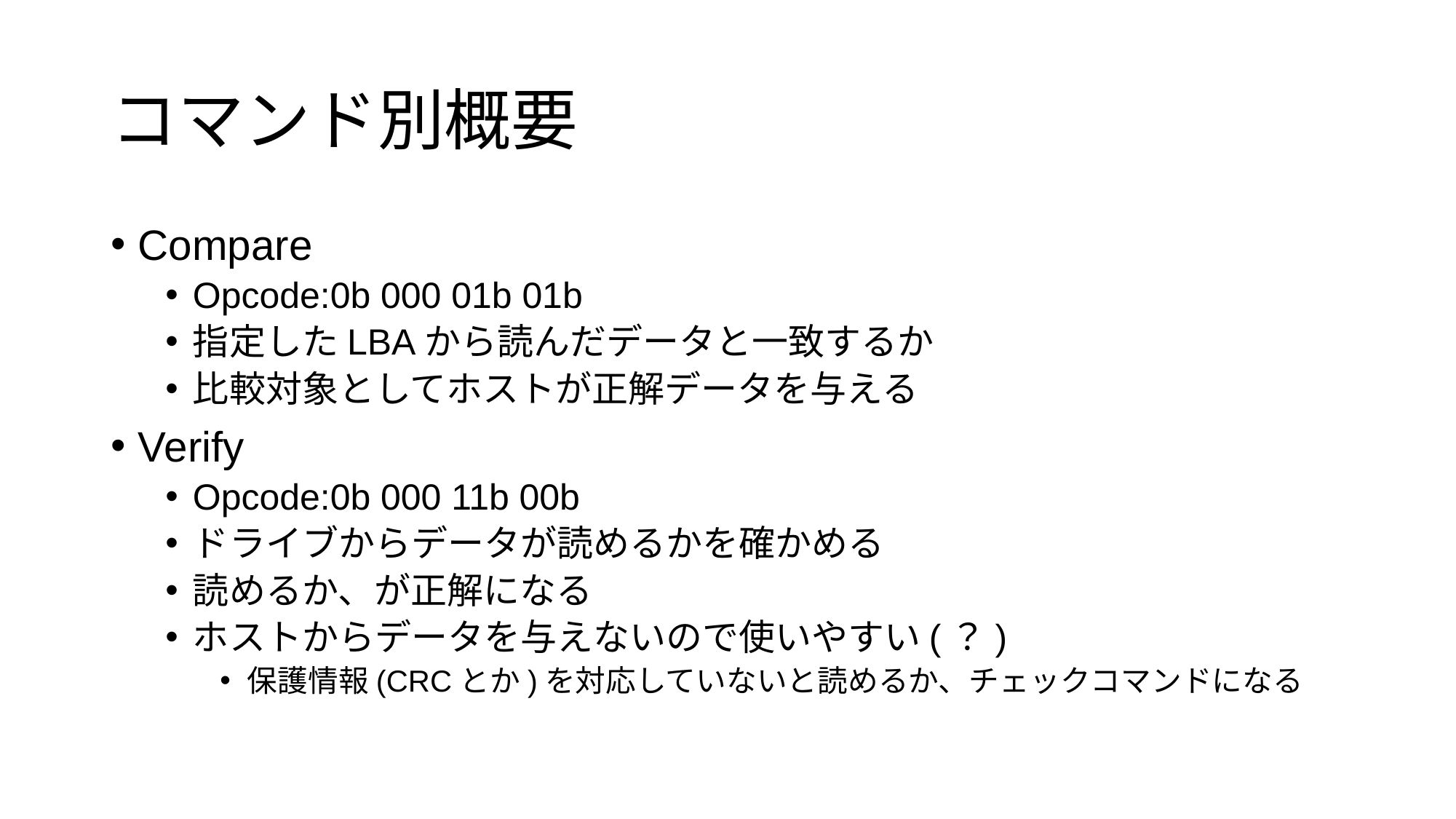

# コマンド別概要
Compare
Opcode:0b 000 01b 01b
指定したLBAから読んだデータと一致するか
比較対象としてホストが正解データを与える
Verify
Opcode:0b 000 11b 00b
ドライブからデータが読めるかを確かめる
読めるか、が正解になる
ホストからデータを与えないので使いやすい(？)
保護情報(CRCとか)を対応していないと読めるか、チェックコマンドになる